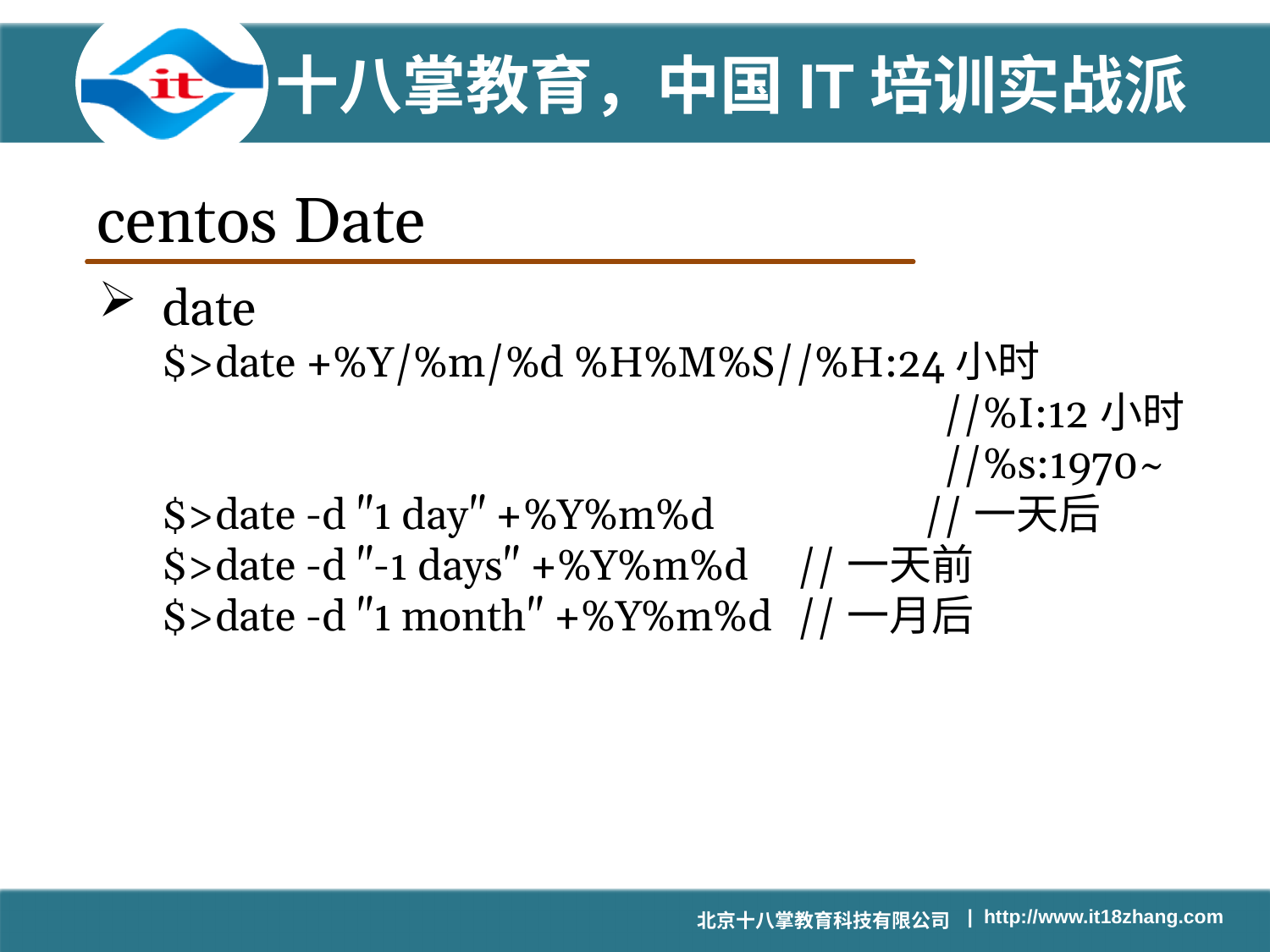

# centos Date
date
$>date +%Y/%m/%d %H%M%S//%H:24小时
						 //%I:12小时
						 //%s:1970~
$>date -d "1 day" +%Y%m%d		//一天后
$>date -d "-1 days" +%Y%m%d	//一天前
$>date -d "1 month" +%Y%m%d	//一月后